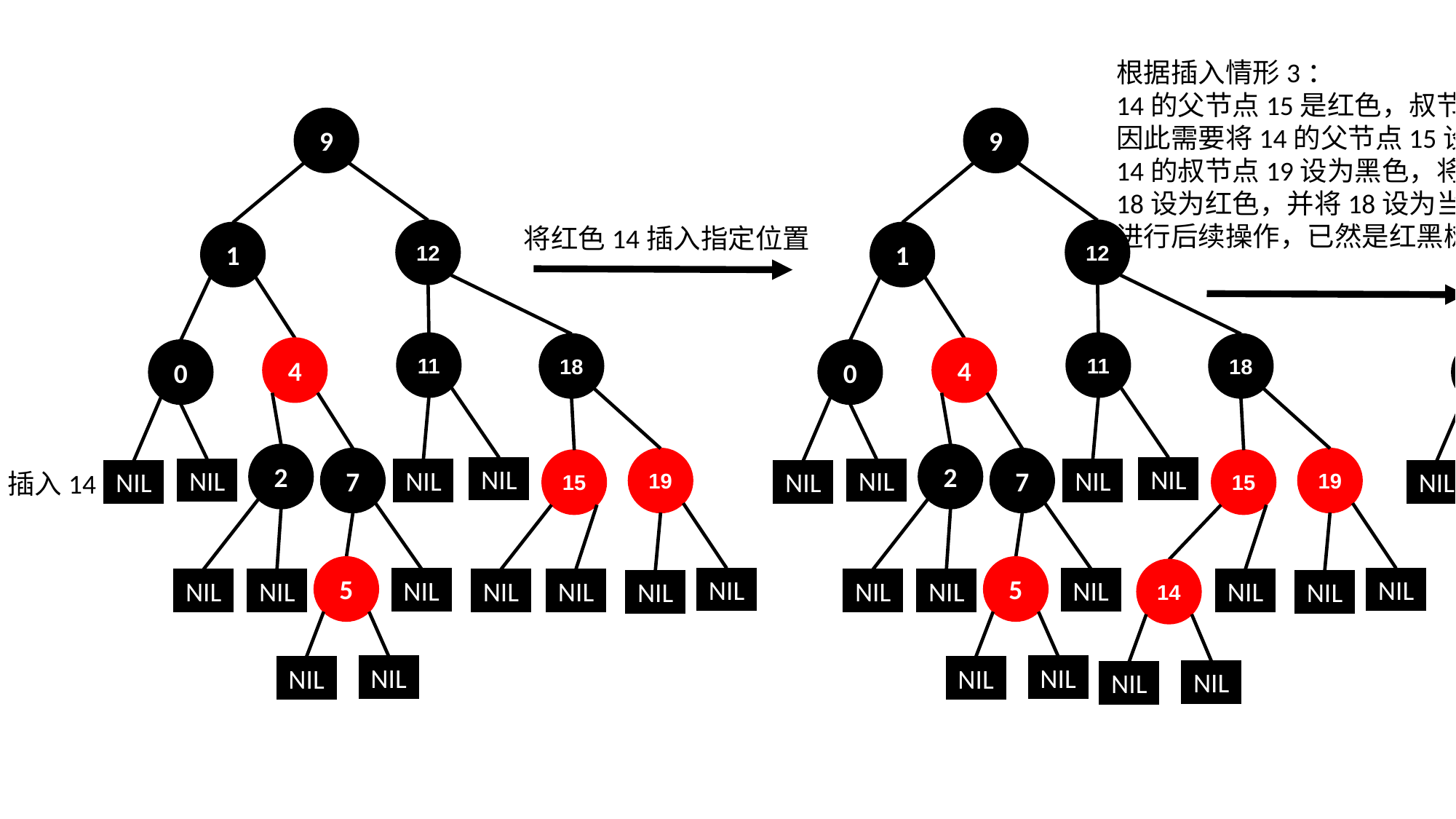

根据插入情形3：
14的父节点15是红色，叔节点19是红色，
因此需要将14的父节点15设为黑色，将
14的叔节点19设为黑色，将14的祖父
18设为红色，并将18设为当前节点
进行后续操作，已然是红黑树
9
9
9
将红色14插入指定位置
12
12
12
1
1
1
11
11
11
18
18
18
4
4
4
0
0
0
2
2
2
7
19
7
19
7
19
15
15
15
NIL
NIL
NIL
NIL
NIL
NIL
NIL
NIL
NIL
NIL
NIL
NIL
插入14
5
5
5
14
14
NIL
NIL
NIL
NIL
NIL
NIL
NIL
NIL
NIL
NIL
NIL
NIL
NIL
NIL
NIL
NIL
NIL
NIL
NIL
NIL
NIL
NIL
NIL
NIL
NIL
NIL
NIL
NIL
NIL